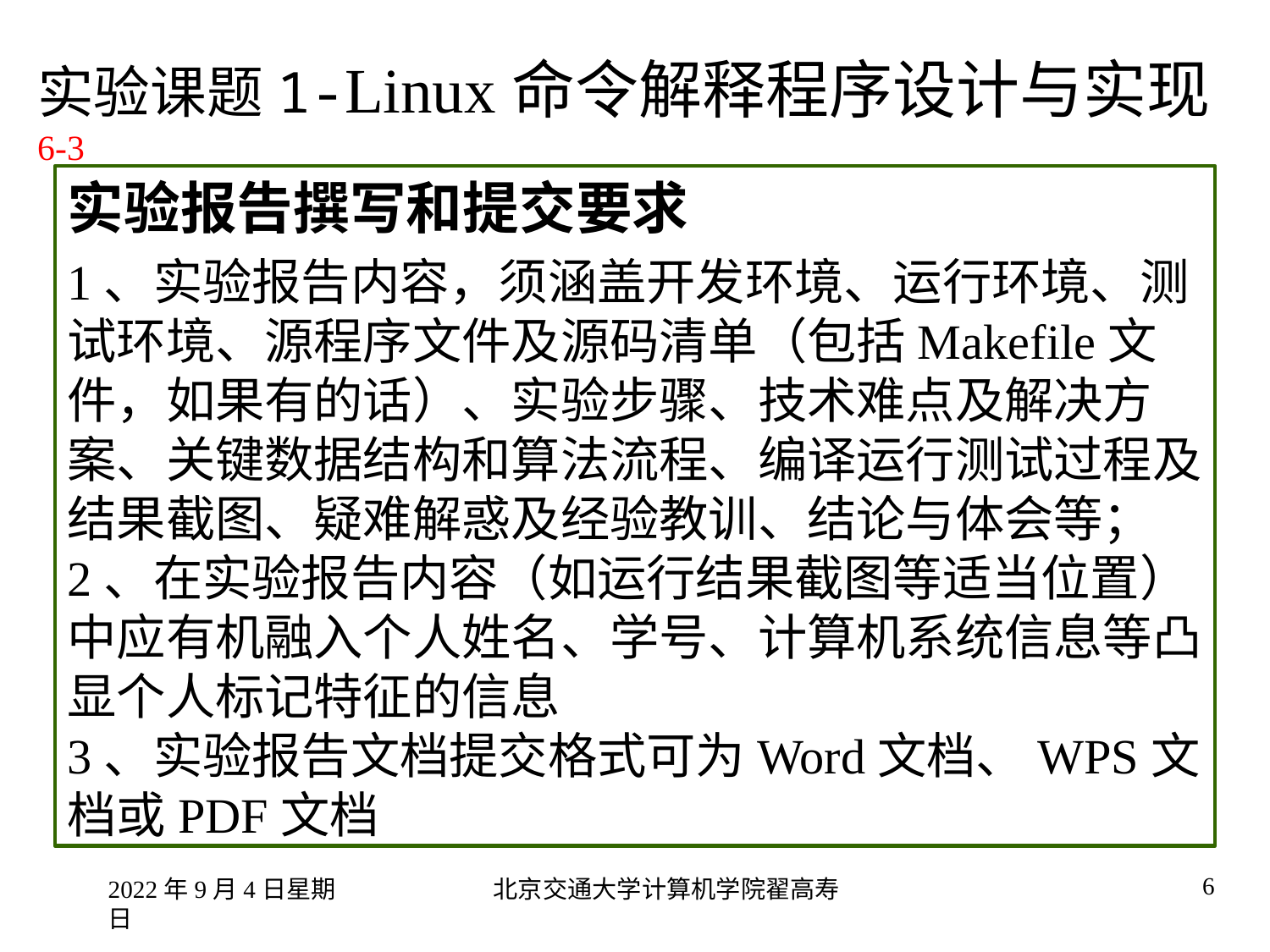

# 实验课题1-Linux命令解释程序设计与实现6-3
实验报告撰写和提交要求
1、实验报告内容，须涵盖开发环境、运行环境、测试环境、源程序文件及源码清单（包括Makefile文件，如果有的话）、实验步骤、技术难点及解决方案、关键数据结构和算法流程、编译运行测试过程及结果截图、疑难解惑及经验教训、结论与体会等；
2、在实验报告内容（如运行结果截图等适当位置）中应有机融入个人姓名、学号、计算机系统信息等凸显个人标记特征的信息
3、实验报告文档提交格式可为Word文档、WPS文档或PDF文档
2022年9月4日星期日
北京交通大学计算机学院翟高寿
6